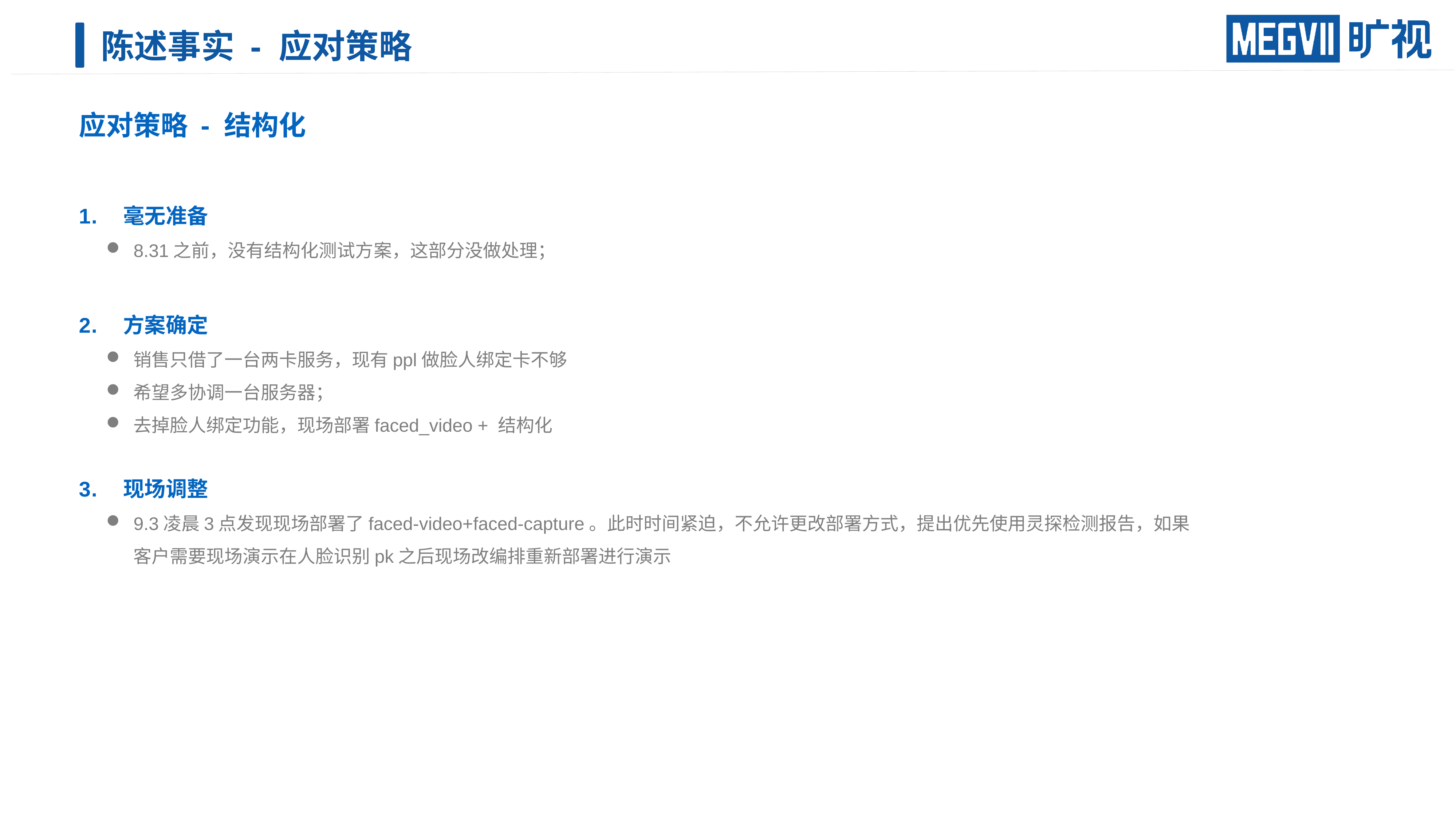

# 陈述事实 - 应对策略
应对策略 - 结构化

毫无准备
8.31之前，没有结构化测试方案，这部分没做处理；

方案确定
销售只借了一台两卡服务，现有ppl做脸人绑定卡不够
希望多协调一台服务器；
去掉脸人绑定功能，现场部署faced_video + 结构化

现场调整
9.3凌晨3点发现现场部署了faced-video+faced-capture。此时时间紧迫，不允许更改部署方式，提出优先使用灵探检测报告，如果客户需要现场演示在人脸识别pk之后现场改编排重新部署进行演示